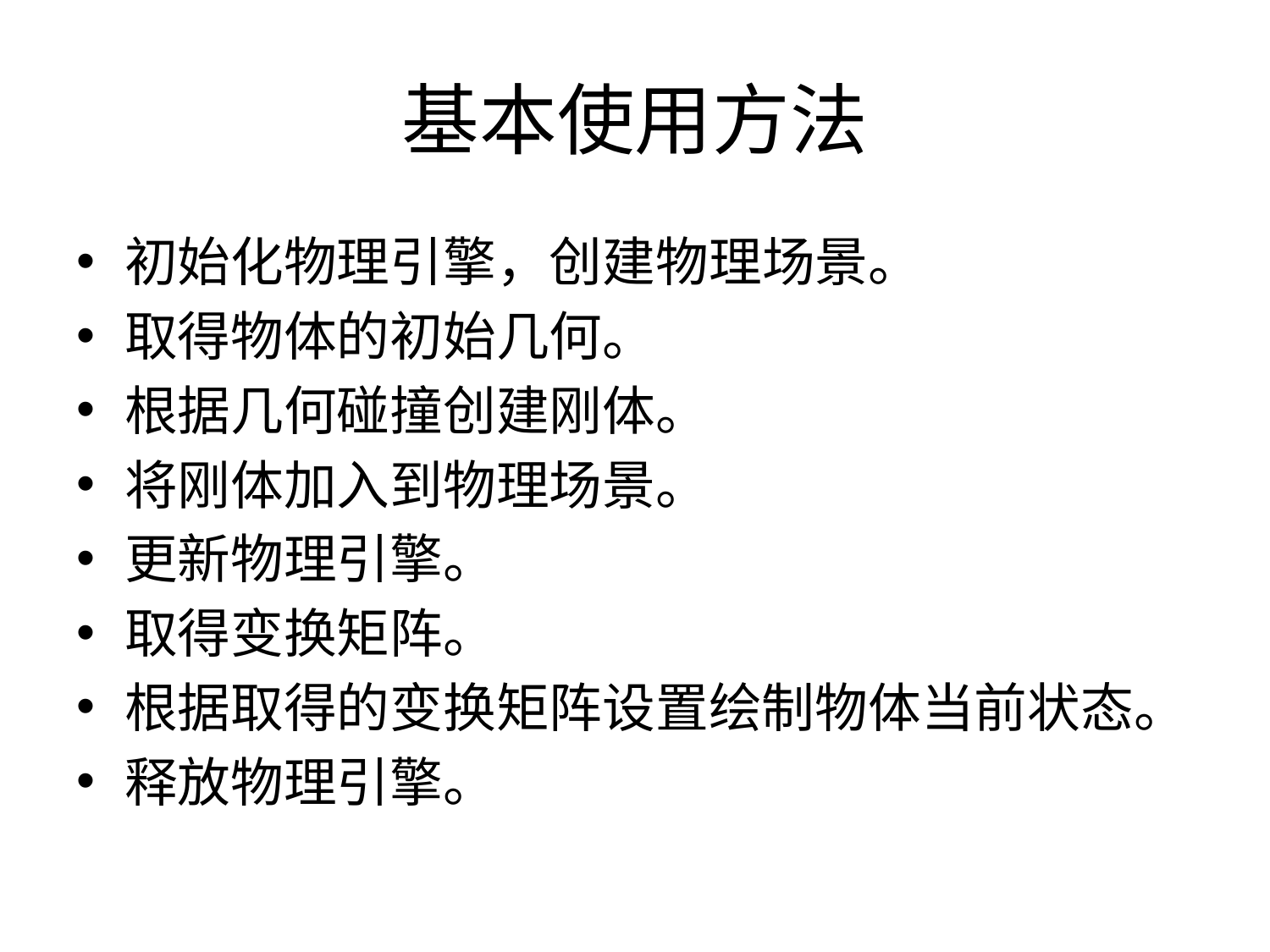

# 基本使用方法
初始化物理引擎，创建物理场景。
取得物体的初始几何。
根据几何碰撞创建刚体。
将刚体加入到物理场景。
更新物理引擎。
取得变换矩阵。
根据取得的变换矩阵设置绘制物体当前状态。
释放物理引擎。